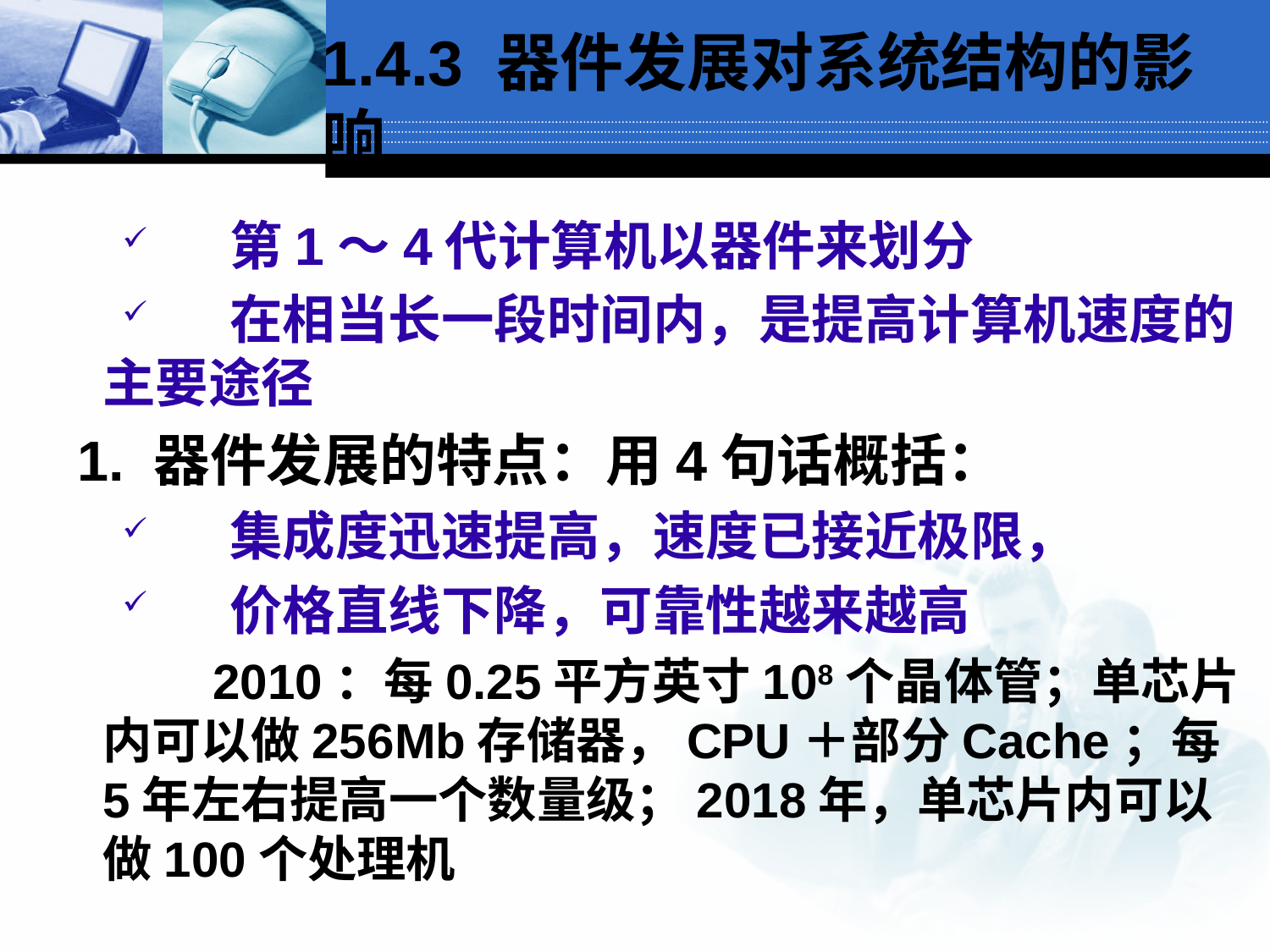

1.4.3 器件发展对系统结构的影响
	第1～4代计算机以器件来划分
	在相当长一段时间内，是提高计算机速度的主要途径
1. 器件发展的特点：用4句话概括：
	集成度迅速提高，速度已接近极限，
	价格直线下降，可靠性越来越高
        2010：每0.25平方英寸108个晶体管；单芯片内可以做256Mb存储器，CPU＋部分Cache；每5年左右提高一个数量级；2018年，单芯片内可以做100个处理机